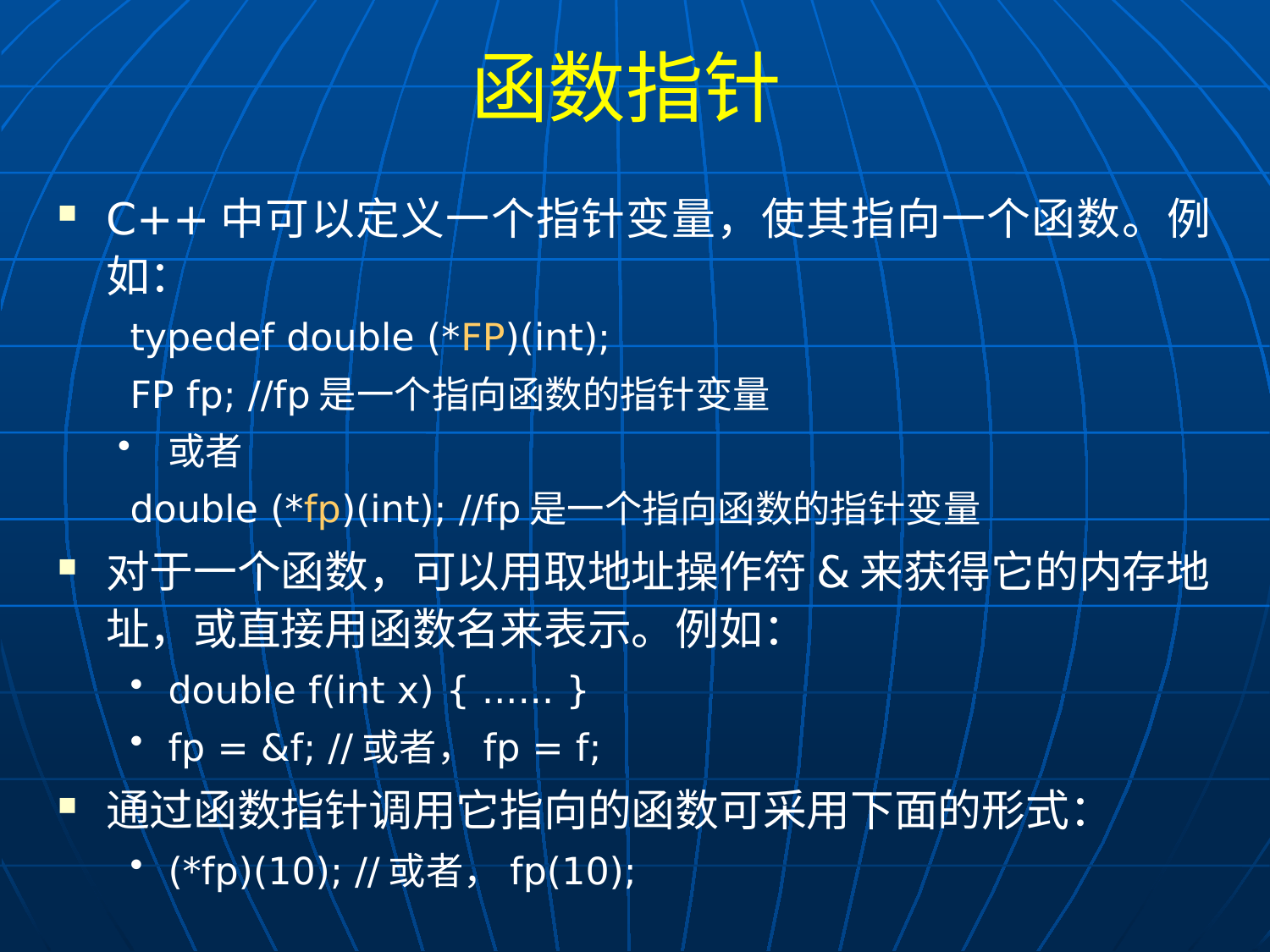

# 函数指针
C++中可以定义一个指针变量，使其指向一个函数。例如：
typedef double (*FP)(int);
FP fp; //fp是一个指向函数的指针变量
或者
double (*fp)(int); //fp是一个指向函数的指针变量
对于一个函数，可以用取地址操作符&来获得它的内存地址，或直接用函数名来表示。例如：
double f(int x) { ...... }
fp = &f; //或者，fp = f;
通过函数指针调用它指向的函数可采用下面的形式：
(*fp)(10); //或者，fp(10);